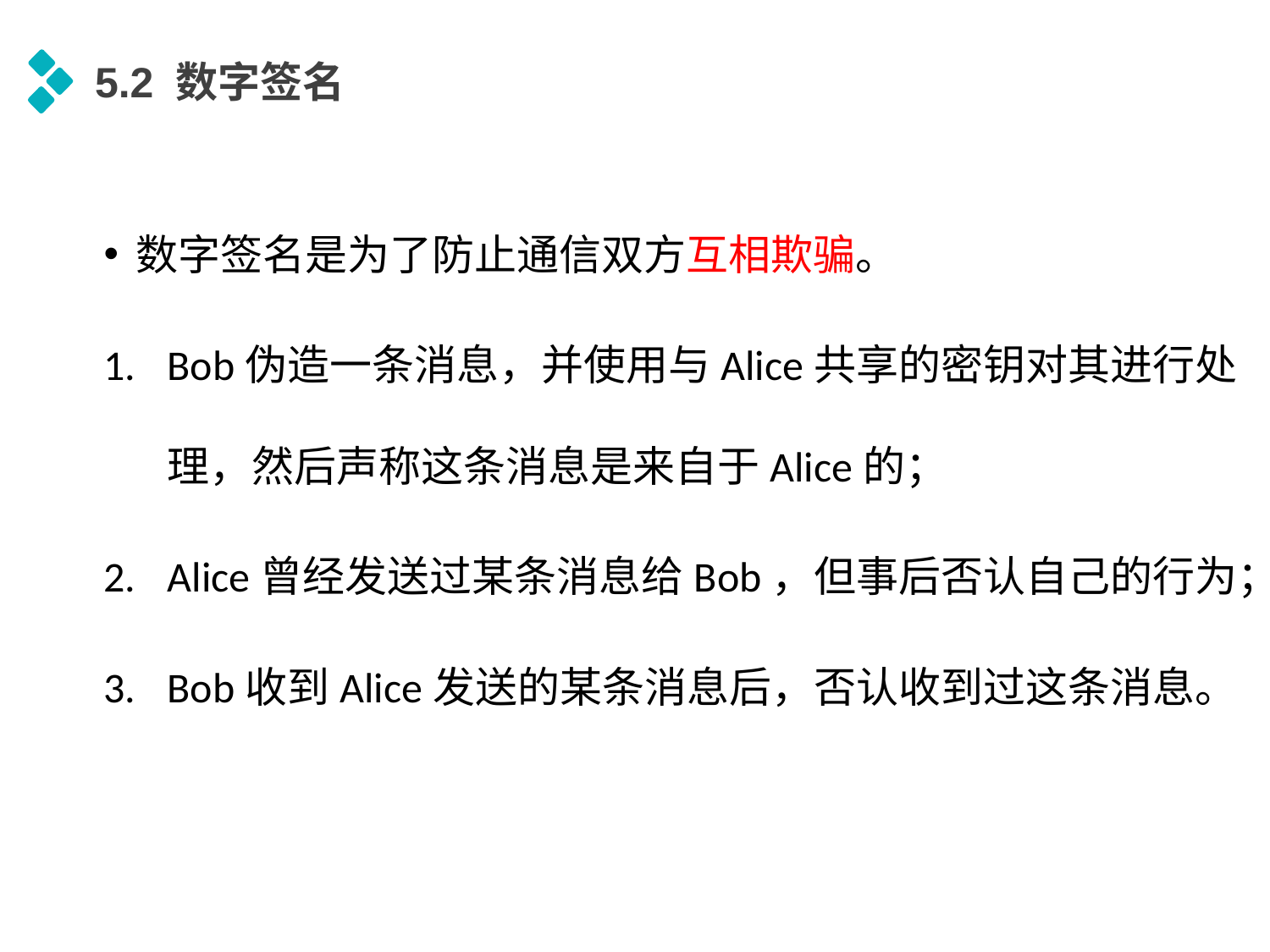

5.2 数字签名

数字签名是为了防止通信双方互相欺骗。
Bob伪造一条消息，并使用与Alice共享的密钥对其进行处理，然后声称这条消息是来自于Alice的；
Alice曾经发送过某条消息给Bob，但事后否认自己的行为；
Bob收到Alice发送的某条消息后，否认收到过这条消息。